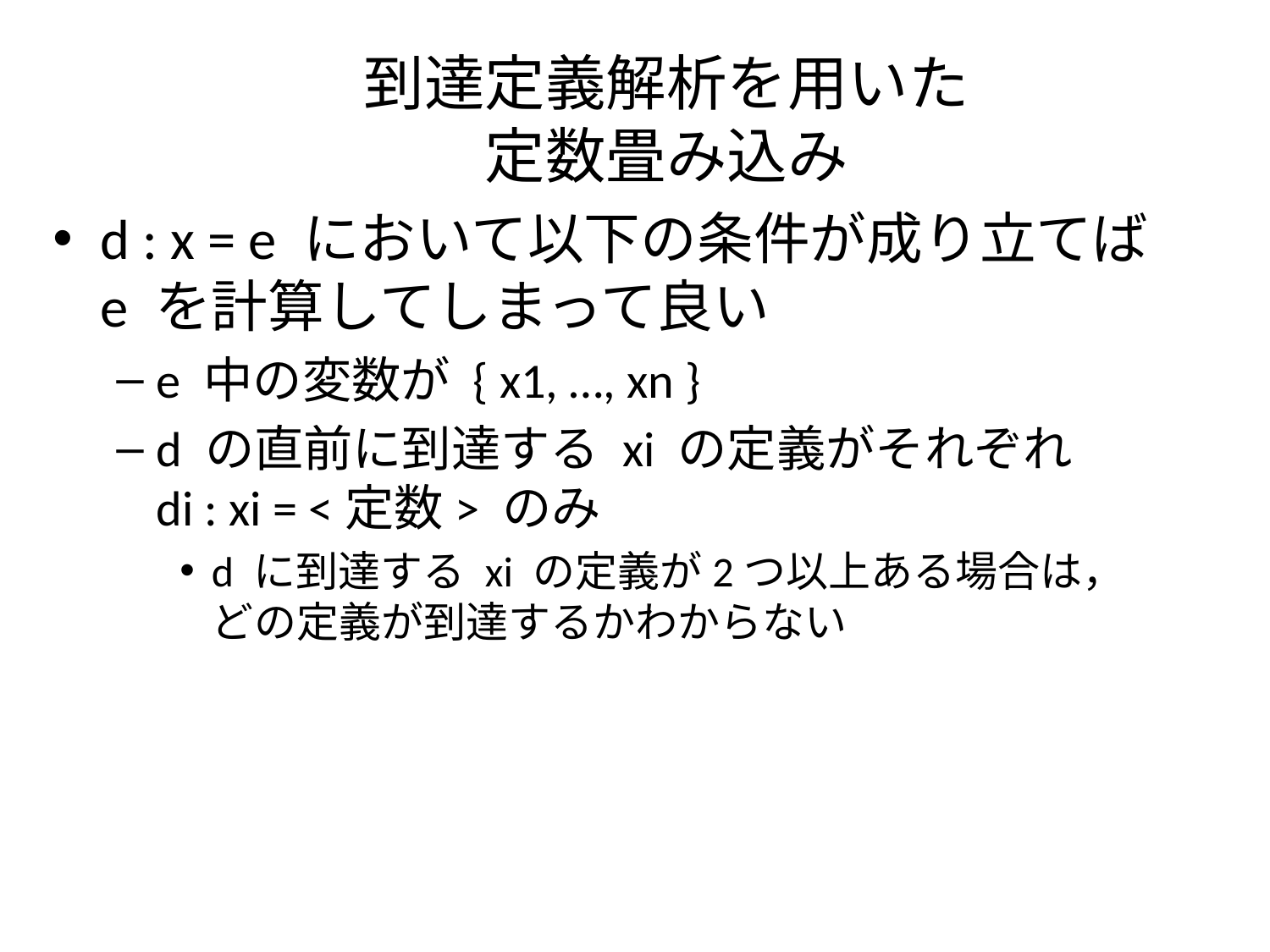

# 到達定義解析を用いた 定数畳み込み
d : x = e において以下の条件が成り立てば
e を計算してしまって良い
e 中の変数が { x1, …, xn }
d の直前に到達する xi の定義がそれぞれ
di : xi = <定数> のみ
d に到達する xi の定義が2つ以上ある場合は，
どの定義が到達するかわからない